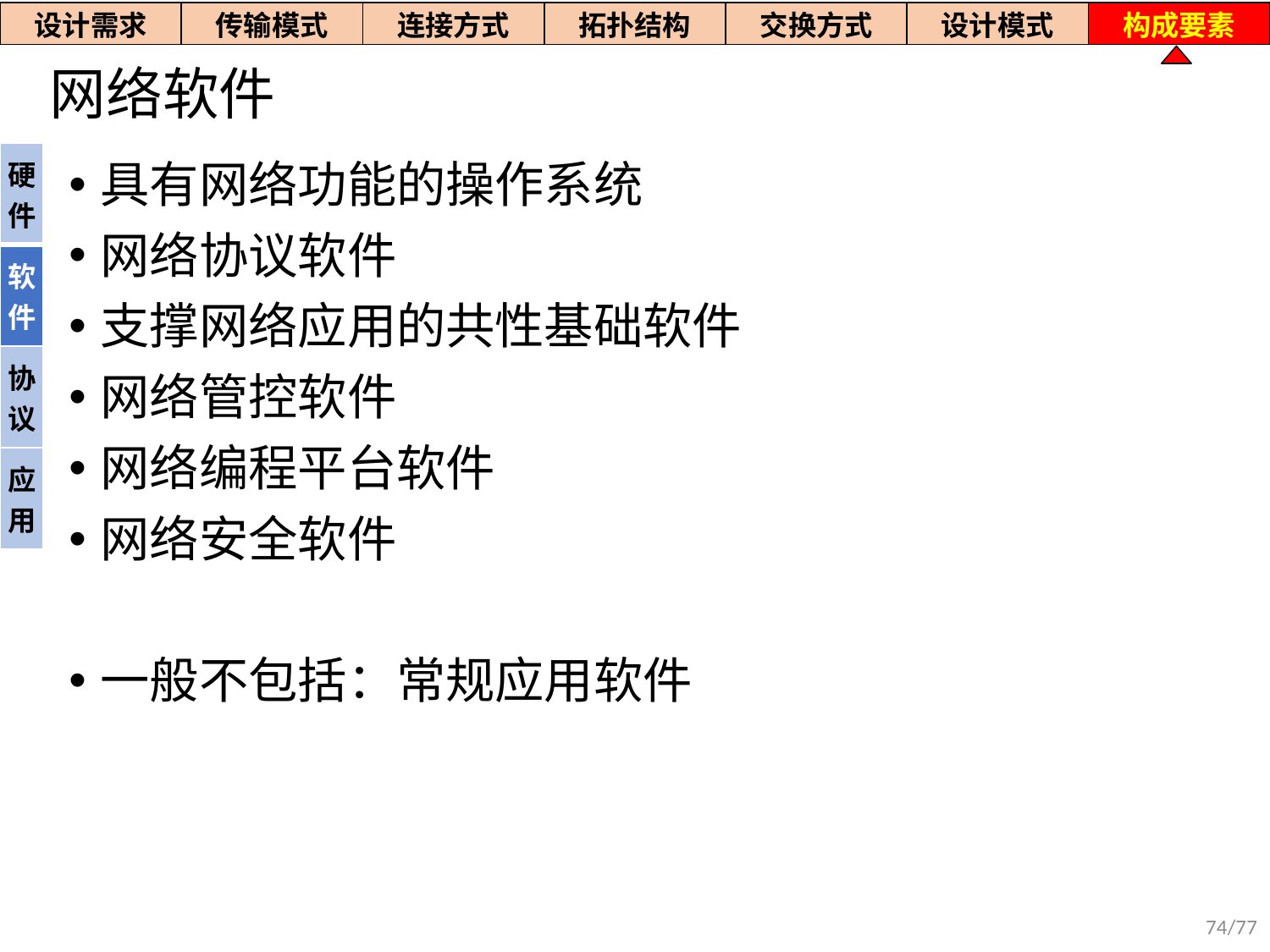

| 设计需求 | 传输模式 | 连接方式 | 拓扑结构 | 交换方式 | 设计模式 | 构成要素 |
| --- | --- | --- | --- | --- | --- | --- |

# 网络软件
| 硬件 |
| --- |
| 软件 |
| 协议 |
| 应用 |
具有网络功能的操作系统
网络协议软件
支撑网络应用的共性基础软件
网络管控软件
网络编程平台软件
网络安全软件

一般不包括：常规应用软件
74/77